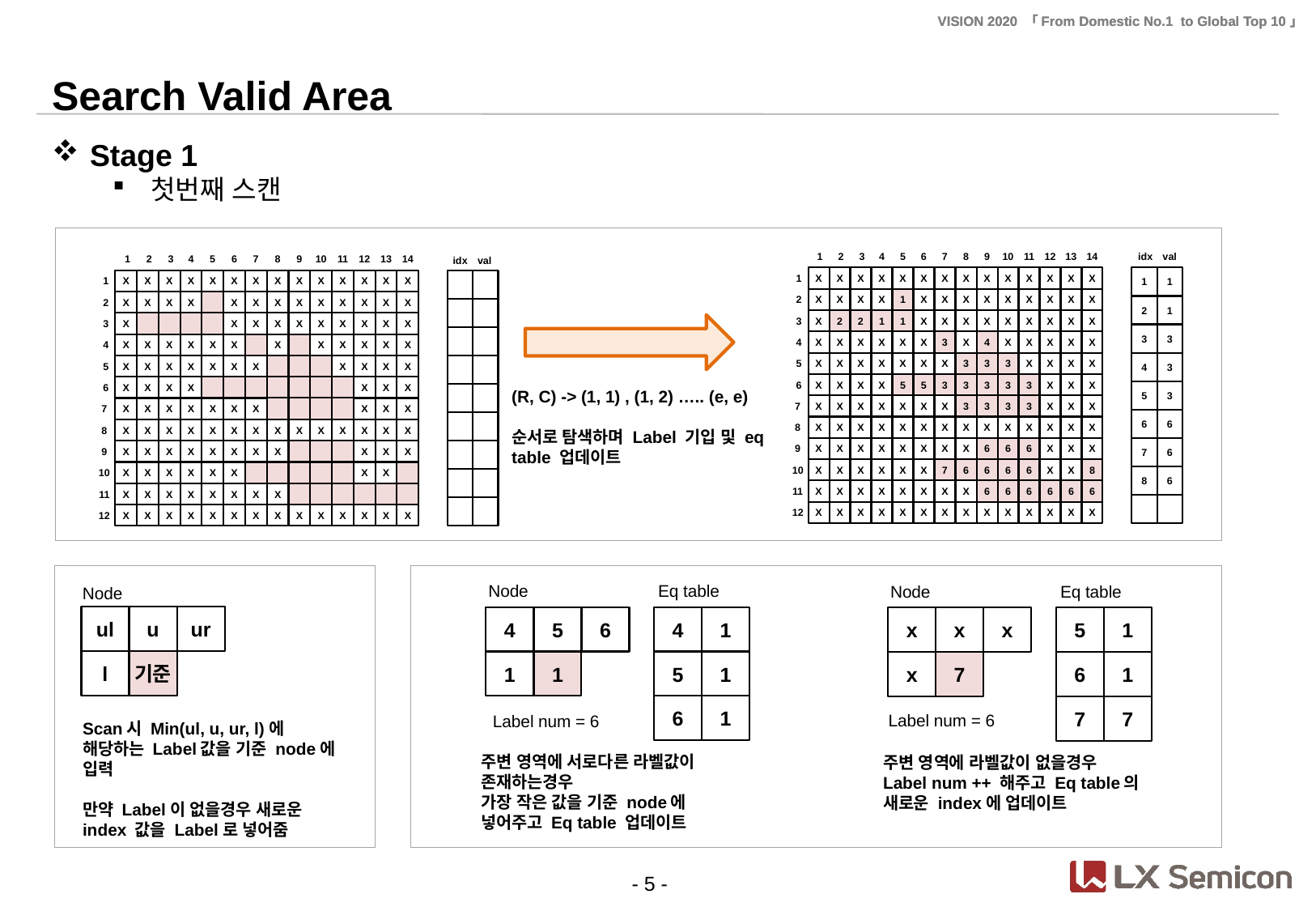

Search Valid Area
Stage 1
첫번째 스캔

idx
val
1
2
3
4
5
6
7
8
9
10
11
12
13
14
1
X
X
X
X
X
X
X
X
X
X
X
X
X
X
2
X
X
X
X
1
X
X
X
X
X
X
X
X
X
3
X
2
2
1
1
X
X
X
X
X
X
X
X
X
4
X
X
X
X
X
X
3
X
4
X
X
X
X
X
5
X
X
X
X
X
X
X
3
3
3
X
X
X
X
6
X
X
X
X
5
5
3
3
3
3
3
X
X
X
7
X
X
X
X
X
X
X
3
3
3
3
X
X
X
8
X
X
X
X
X
X
X
X
X
X
X
X
X
X
9
X
X
X
X
X
X
X
X
6
6
6
X
X
X
10
X
X
X
X
X
X
7
6
6
6
6
X
X
8
11
X
X
X
X
X
X
X
X
6
6
6
6
6
6
12
X
X
X
X
X
X
X
X
X
X
X
X
X
X
1
1
2
1
3
3
4
3
5
3
6
6
7
6
8
6

1
2
3
4
5
6
7
8
9
10
11
12
13
14
1
X
X
X
X
X
X
X
X
X
X
X
X
X
X
2
X
X
X
X

X
X
X
X
X
X
X
X
X
3
X

X
X
X
X
X
X
X
X
X
4
X
X
X
X
X
X

X

X
X
X
X
X
5
X
X
X
X
X
X
X

X
X
X
X
6
X
X
X
X

X
X
X
7
X
X
X
X
X
X
X

X
X
X
8
X
X
X
X
X
X
X
X
X
X
X
X
X
X
9
X
X
X
X
X
X
X
X

X
X
X
10
X
X
X
X
X
X

X
X

11
X
X
X
X
X
X
X
X

12
X
X
X
X
X
X
X
X
X
X
X
X
X
X

idx
val
(R, C) -> (1, 1) , (1, 2) ….. (e, e)

순서로 탐색하며 Label 기입 및 eq table 업데이트

Node
Eq table
4
5
6
1
1
4
1
5
1
6
1
Node
Eq table
x
x
x
x
7
5
1
6
1
7
7
Node
ul
u
ur
l
기준
Label num = 6
Label num = 6
Scan시 Min(ul, u, ur, l)에 해당하는 Label값을 기준 node에 입력

만약 Label이 없을경우 새로운 index 값을 Label로 넣어줌
주변 영역에 서로다른 라벨값이 존재하는경우
가장 작은 값을 기준 node에 넣어주고 Eq table 업데이트
주변 영역에 라벨값이 없을경우
Label num ++ 해주고 Eq table의 새로운 index에 업데이트